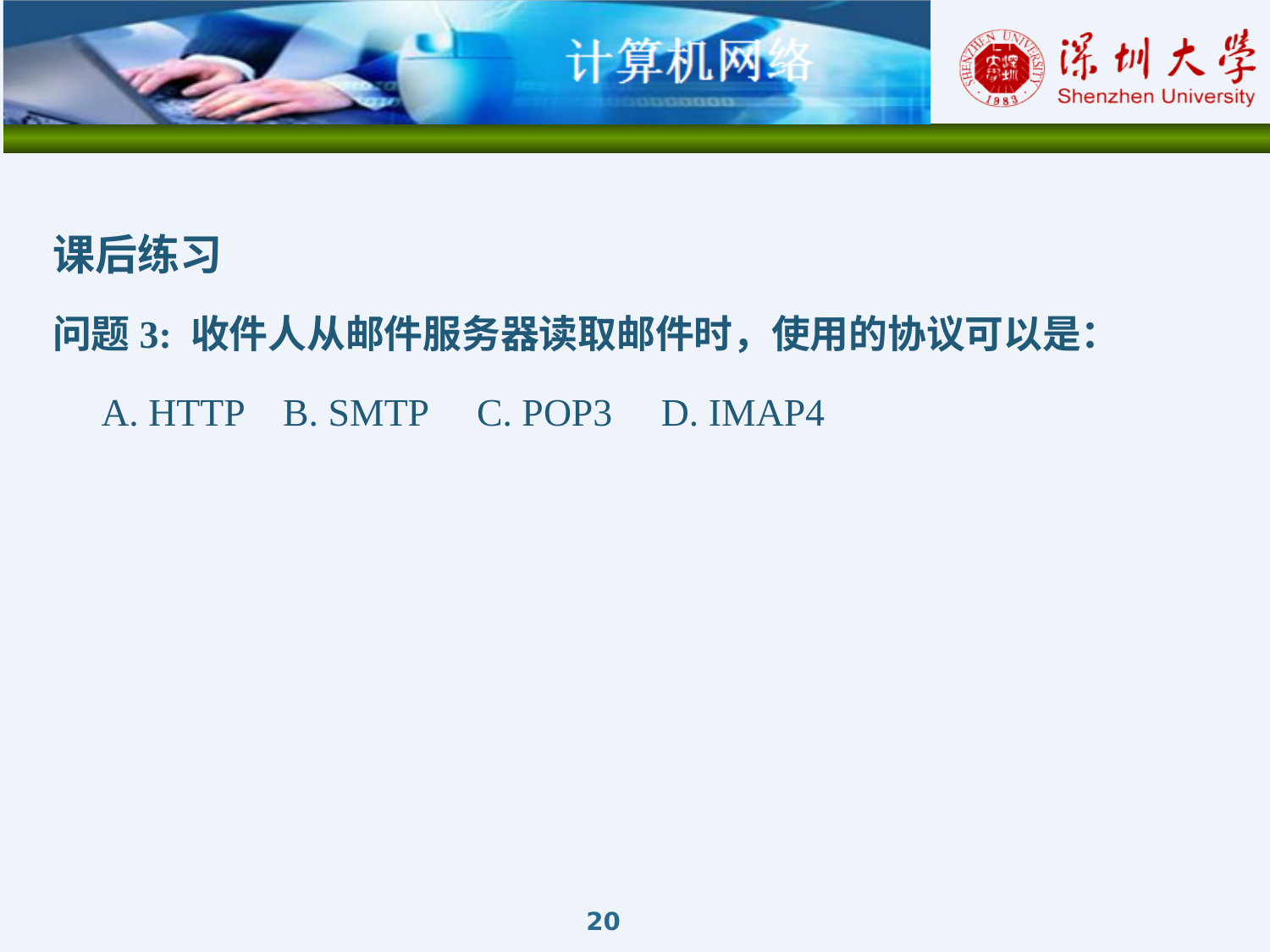

课后练习
问题3: 收件人从邮件服务器读取邮件时，使用的协议可以是：
     A. HTTP    B. SMTP     C. POP3     D. IMAP4
20